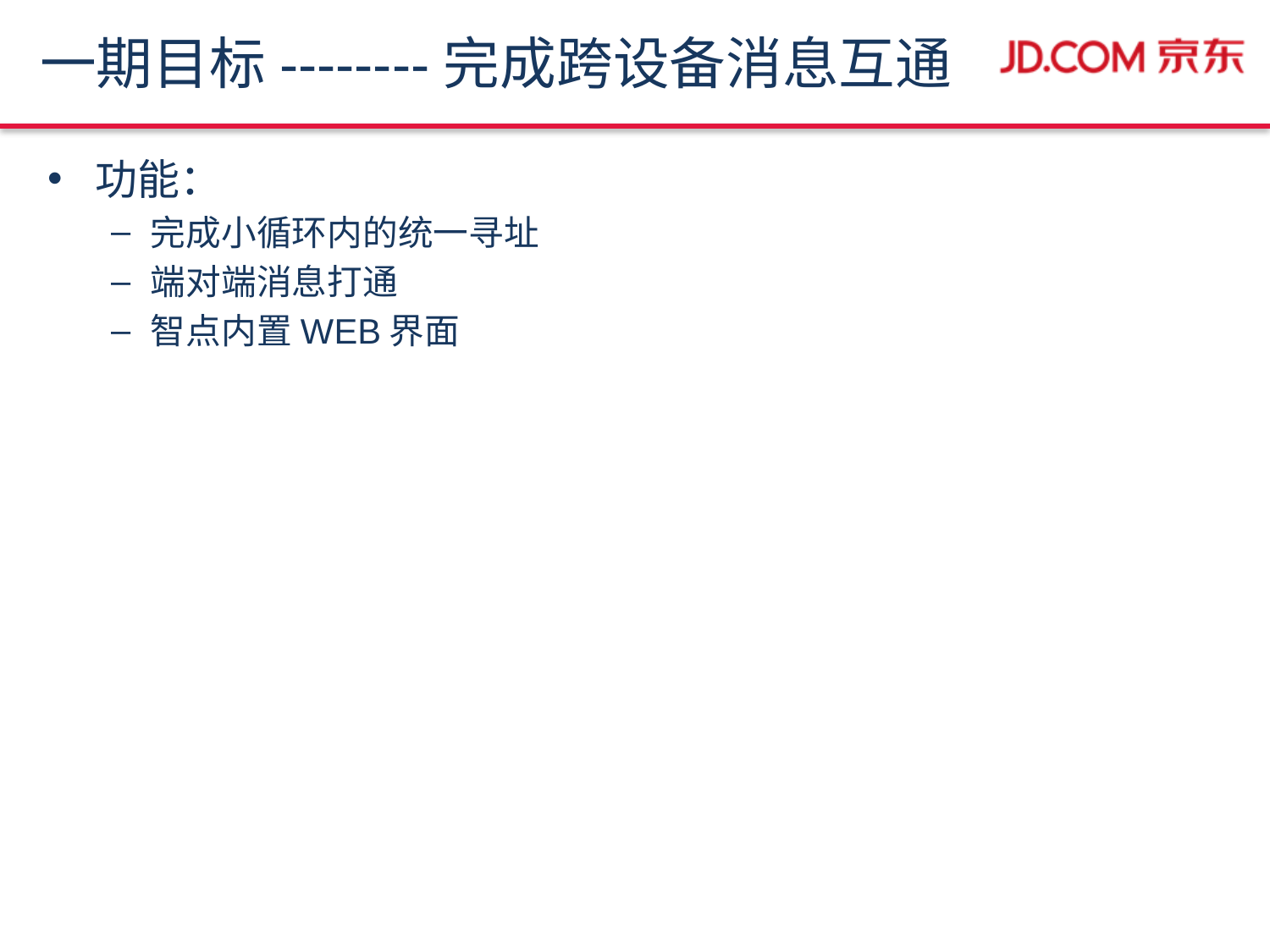

# 一期目标--------完成跨设备消息互通
功能：
完成小循环内的统一寻址
端对端消息打通
智点内置WEB界面